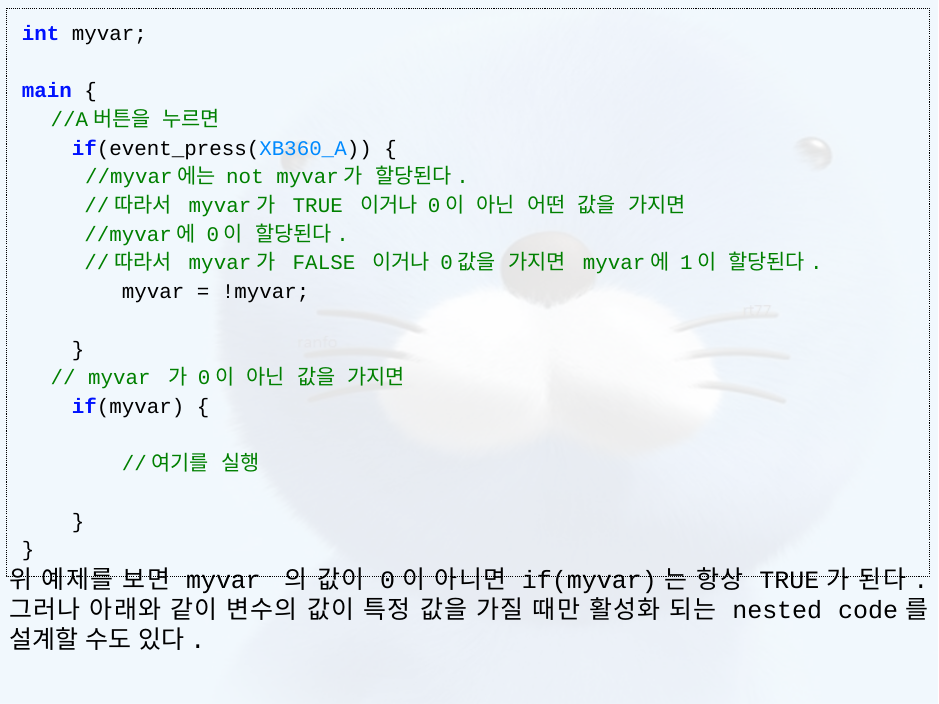

위 예제를 보면 myvar 의 값이 0이 아니면 if(myvar)는 항상 TRUE가 된다. 그러나 아래와 같이 변수의 값이 특정 값을 가질 때만 활성화 되는 nested code를 설계할 수도 있다.
int myvar;

main {
     //A버튼을 누르면
    if(event_press(XB360_A)) {
           //myvar에는 not myvar가 할당된다.
     //따라서 myvar가 TRUE 이거나 0이 아닌 어떤 값을 가지면
     //myvar에 0이 할당된다.
     //따라서 myvar가 FALSE 이거나 0값을 가지면 myvar에 1이 할당된다.
        myvar = !myvar;

    }
     // myvar 가 0이 아닌 값을 가지면
    if(myvar) {

        //여기를 실행

    }
}